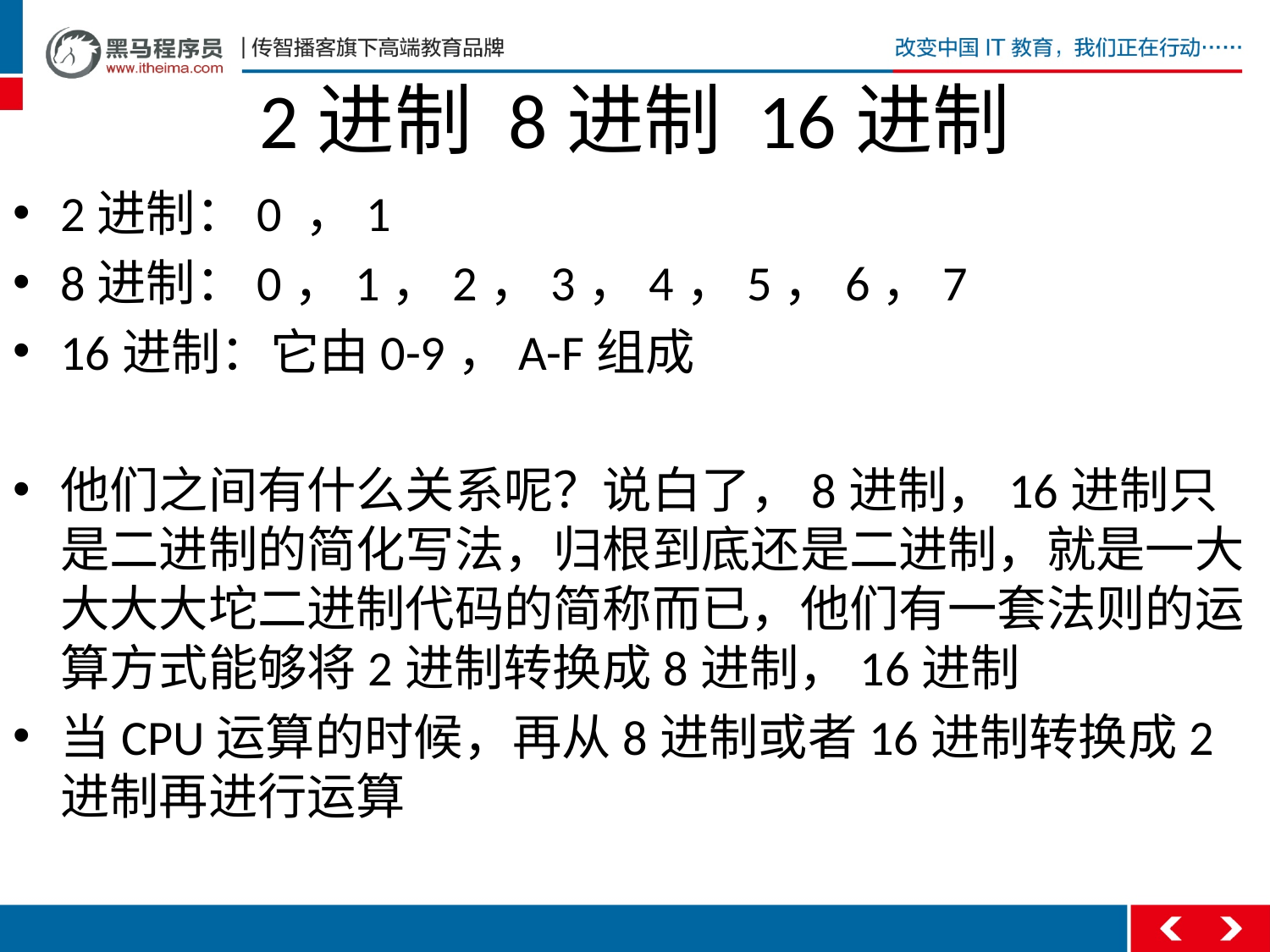

# 2进制 8进制 16进制
2进制：0 ，1
8进制：0，1，2，3，4，5，6，7
16进制：它由0-9，A-F组成

他们之间有什么关系呢？说白了，8进制，16进制只是二进制的简化写法，归根到底还是二进制，就是一大大大大坨二进制代码的简称而已，他们有一套法则的运算方式能够将2进制转换成8进制，16进制
当CPU运算的时候，再从8进制或者16进制转换成2进制再进行运算